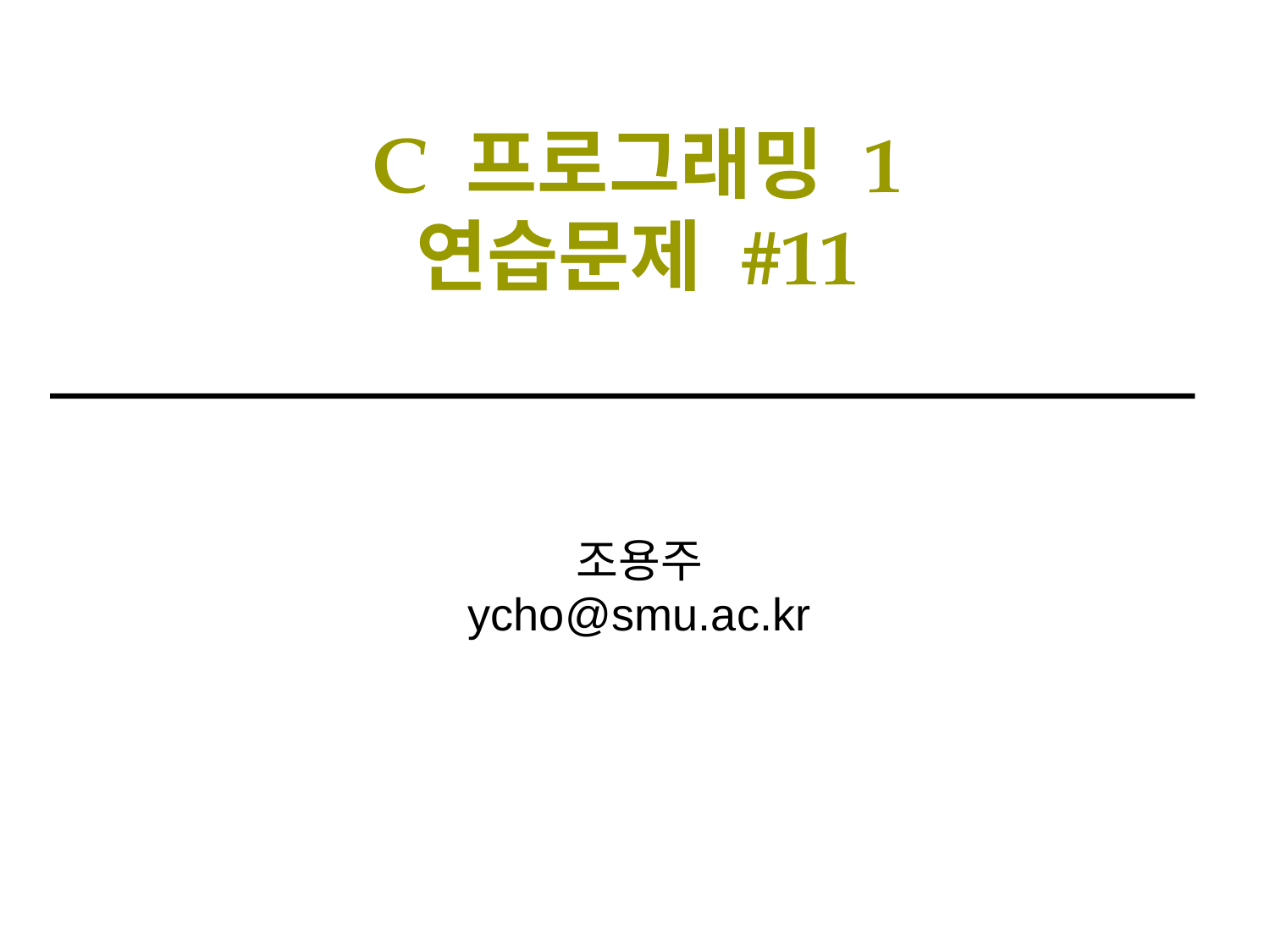

C 프로그래밍 1
연습문제 #11

조용주
ycho@smu.ac.kr